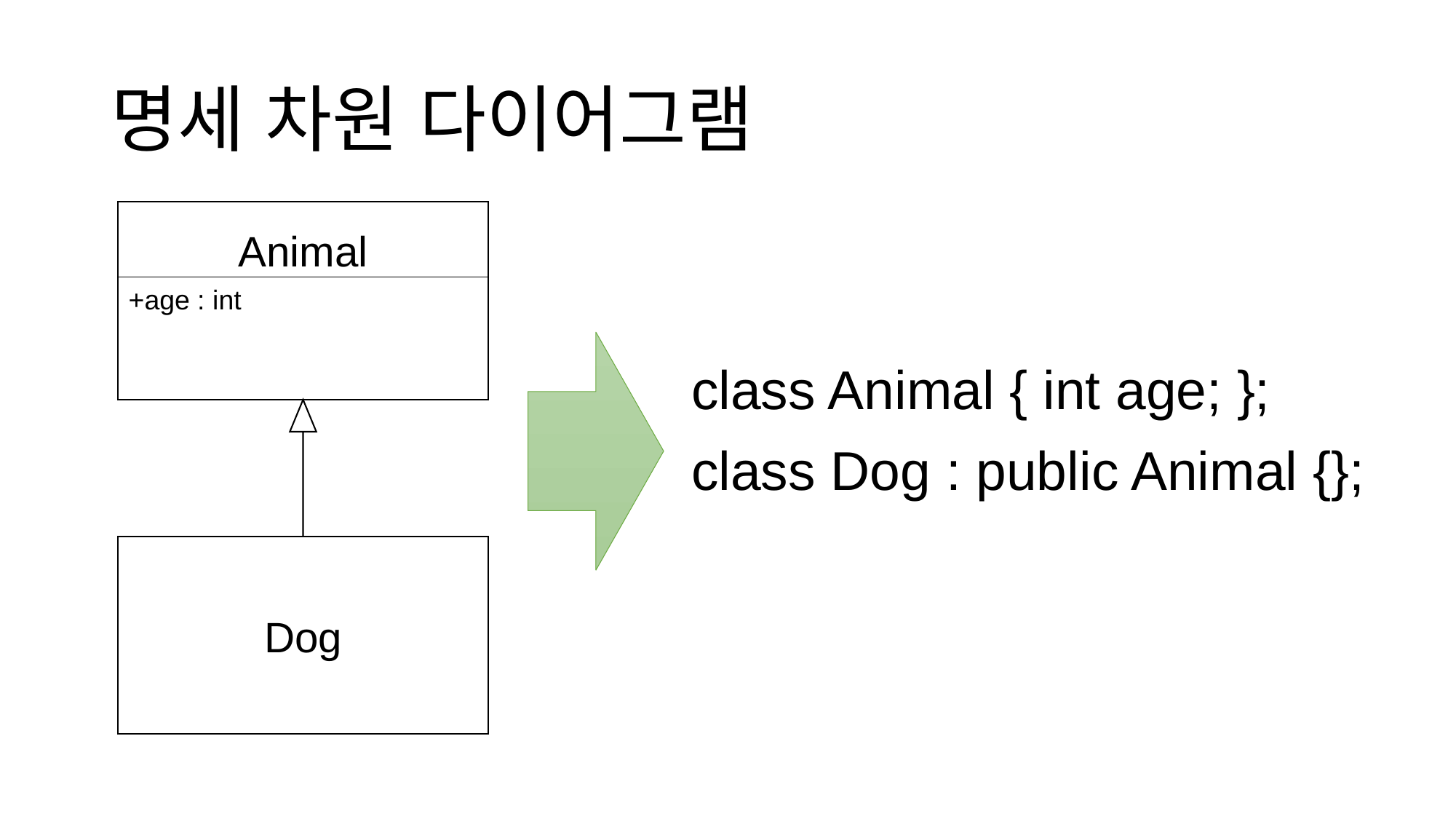

# 명세 차원 다이어그램
Animal

+age : int

class Animal { int age; };
class Dog : public Animal {};

Dog